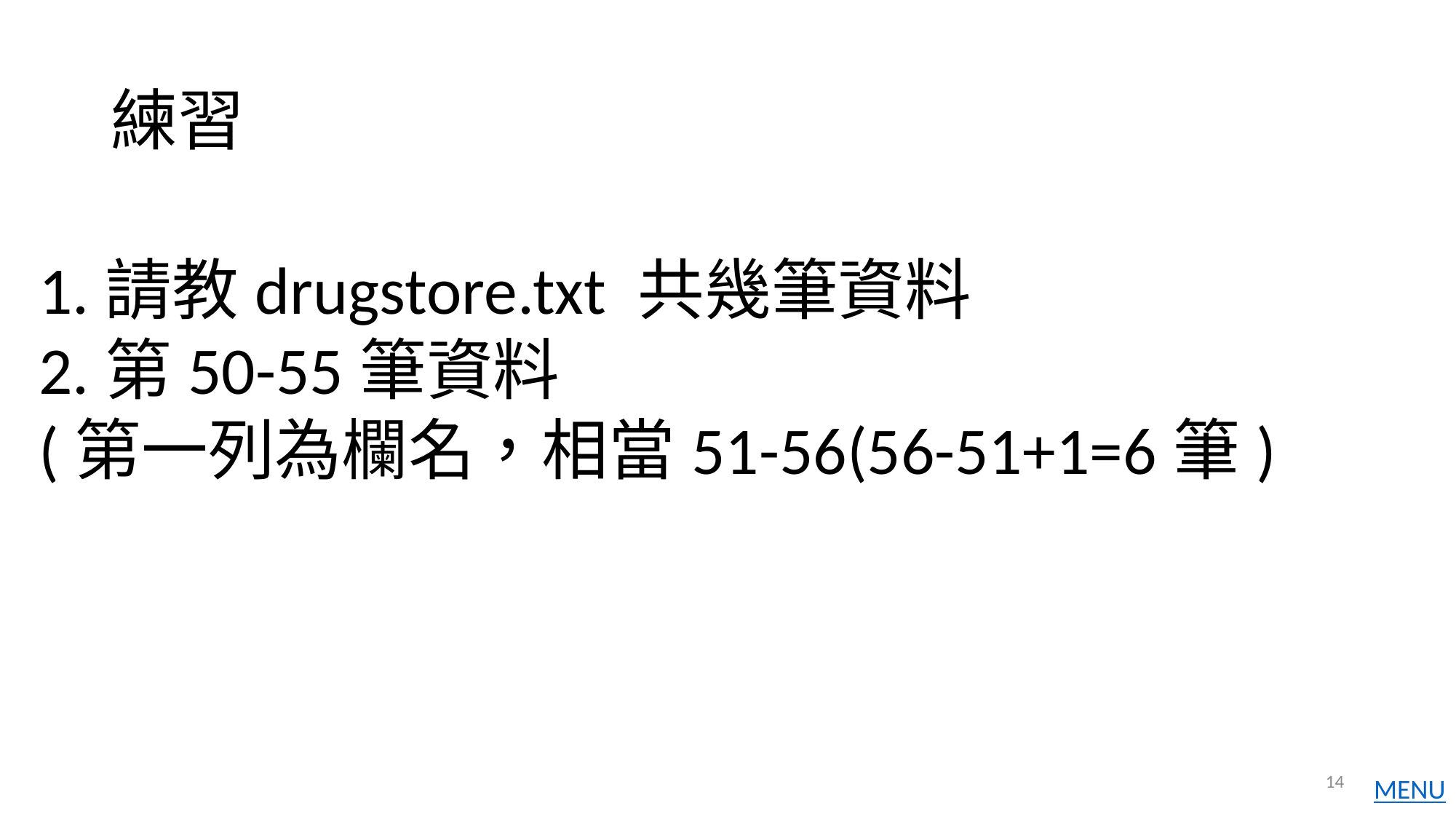

# 練習
1.請教drugstore.txt 共幾筆資料
2.第50-55筆資料
(第一列為欄名，相當51-56(56-51+1=6筆)
14